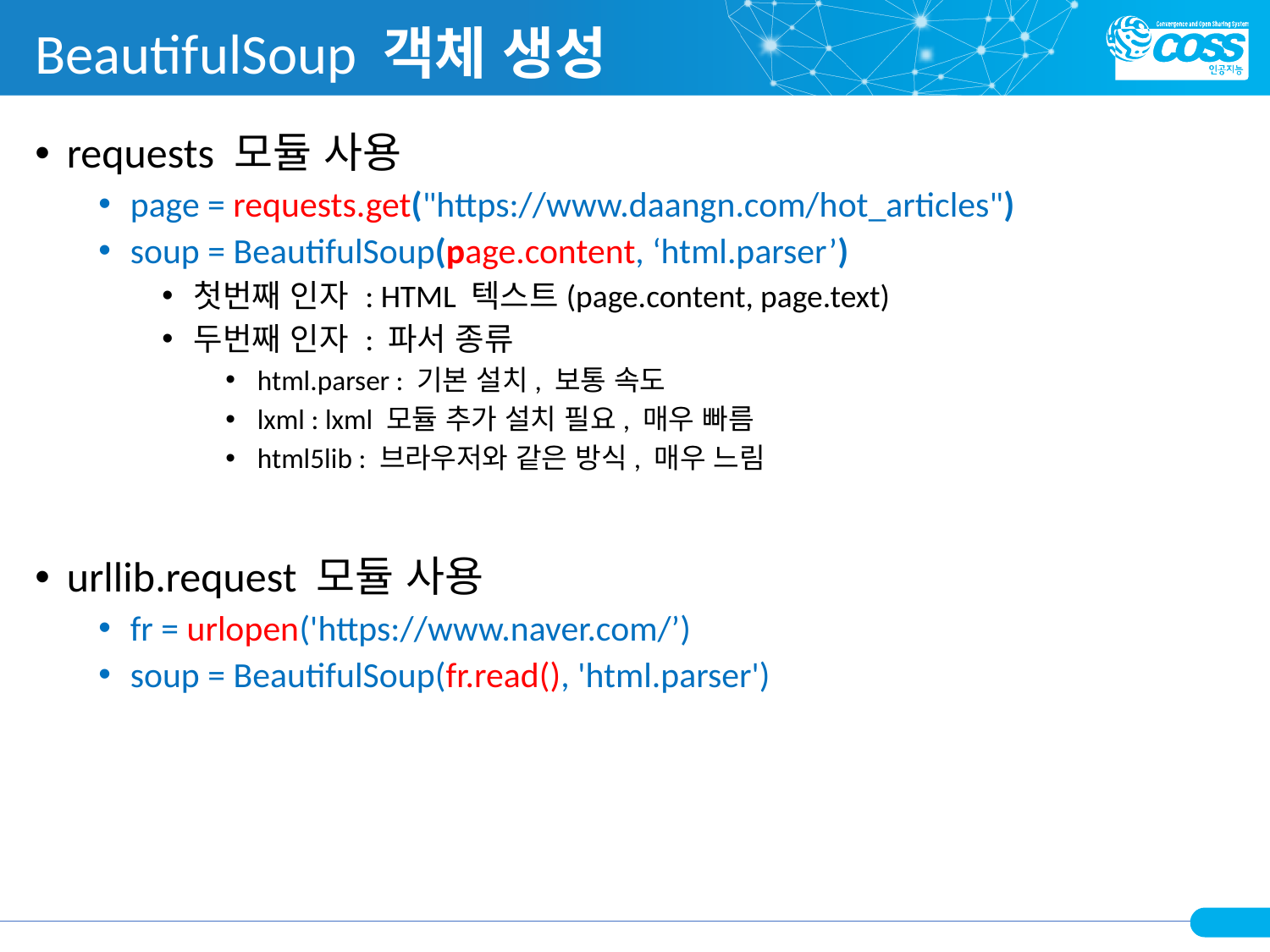

# BeautifulSoup 객체 생성
requests 모듈 사용
page = requests.get("https://www.daangn.com/hot_articles")
soup = BeautifulSoup(page.content, ‘html.parser’)
첫번째 인자 : HTML 텍스트(page.content, page.text)
두번째 인자 : 파서 종류
html.parser : 기본 설치, 보통 속도
lxml : lxml 모듈 추가 설치 필요, 매우 빠름
html5lib : 브라우저와 같은 방식, 매우 느림

urllib.request 모듈 사용
fr = urlopen('https://www.naver.com/’)
soup = BeautifulSoup(fr.read(), 'html.parser')